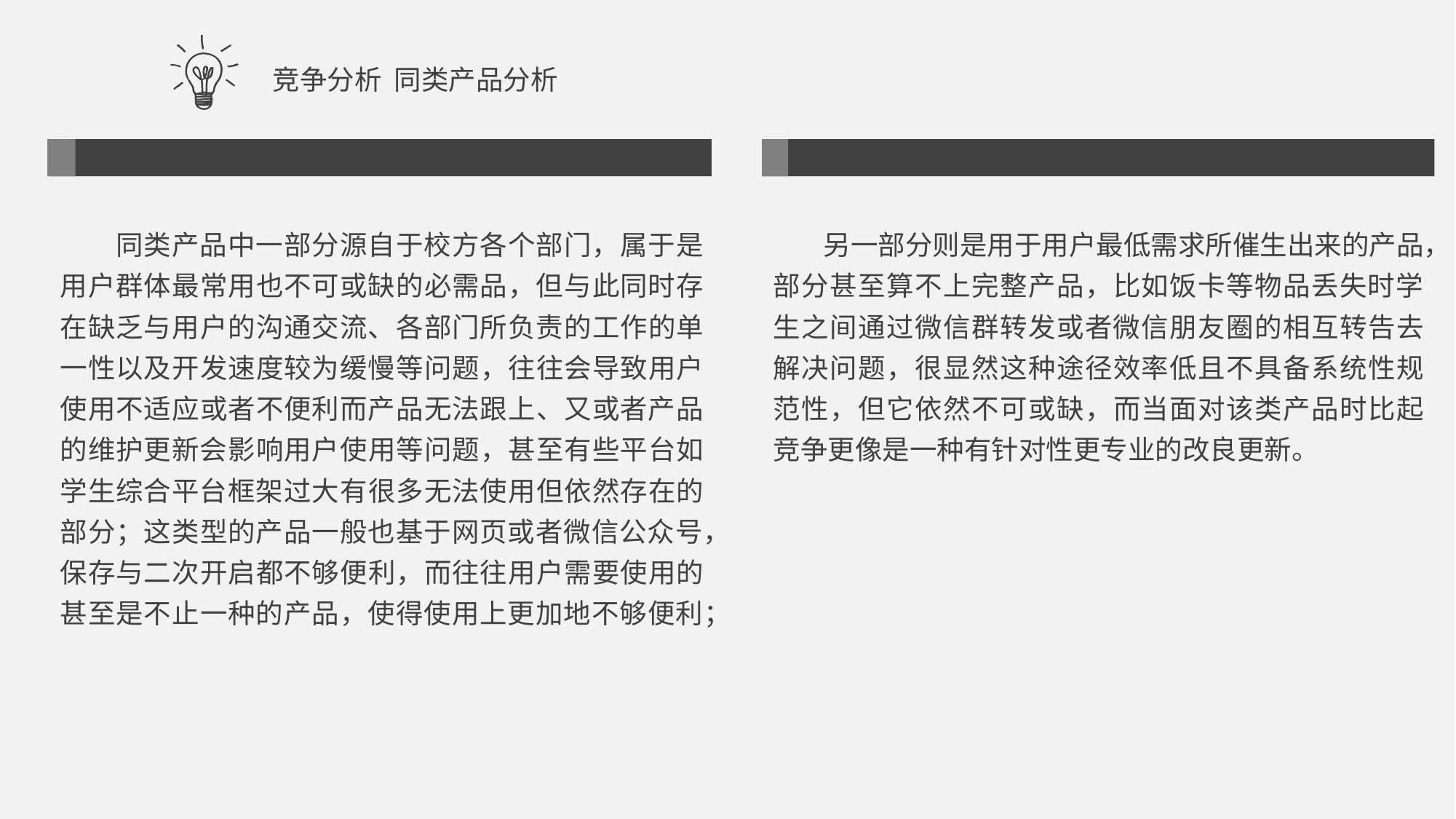

竞争分析  同类产品分析

       同类产品中一部分源自于校方各个部门，属于是用户群体最常用也不可或缺的必需品，但与此同时存在缺乏与用户的沟通交流、各部门所负责的工作的单一性以及开发速度较为缓慢等问题，往往会导致用户使用不适应或者不便利而产品无法跟上、又或者产品的维护更新会影响用户使用等问题，甚至有些平台如学生综合平台框架过大有很多无法使用但依然存在的部分；这类型的产品一般也基于网页或者微信公众号，保存与二次开启都不够便利，而往往用户需要使用的甚至是不止一种的产品，使得使用上更加地不够便利；
       另一部分则是用于用户最低需求所催生出来的产品，部分甚至算不上完整产品，比如饭卡等物品丢失时学生之间通过微信群转发或者微信朋友圈的相互转告去解决问题，很显然这种途径效率低且不具备系统性规范性，但它依然不可或缺，而当面对该类产品时比起竞争更像是一种有针对性更专业的改良更新。